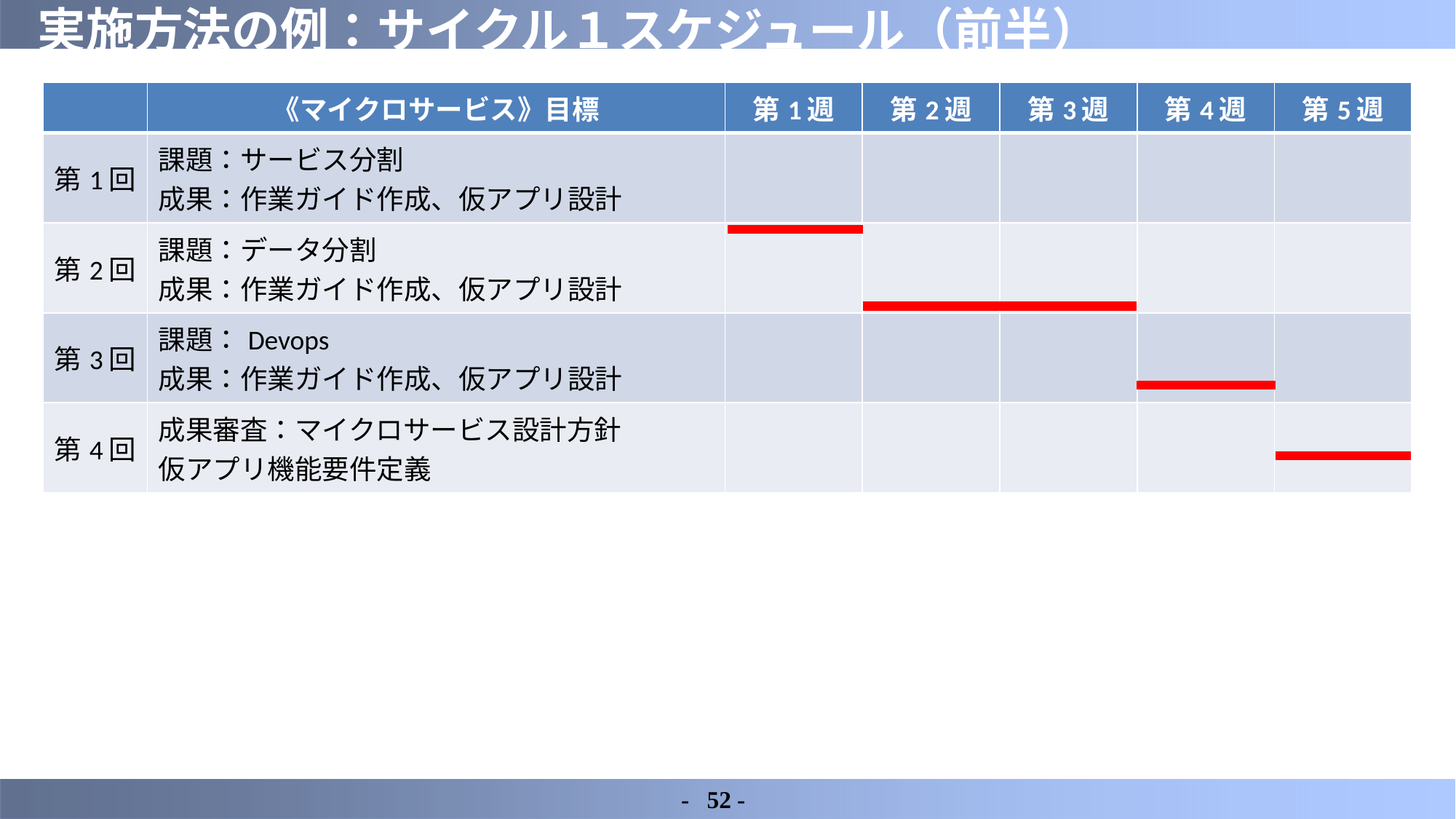

# 実施方法の例：サイクル１スケジュール（前半）
|  | 《マイクロサービス》目標 | 第1週 | 第2週 | 第3週 | 第4週 | 第5週 |
| --- | --- | --- | --- | --- | --- | --- |
| 第1回 | 課題：サービス分割 成果：作業ガイド作成、仮アプリ設計 |  |  |  |  |  |
| 第2回 | 課題：データ分割 成果：作業ガイド作成、仮アプリ設計 |  |  |  |  |  |
| 第3回 | 課題：Devops 成果：作業ガイド作成、仮アプリ設計 |  |  |  |  |  |
| 第4回 | 成果審査：マイクロサービス設計方針 仮アプリ機能要件定義 |  |  |  |  |  |
-	52 -